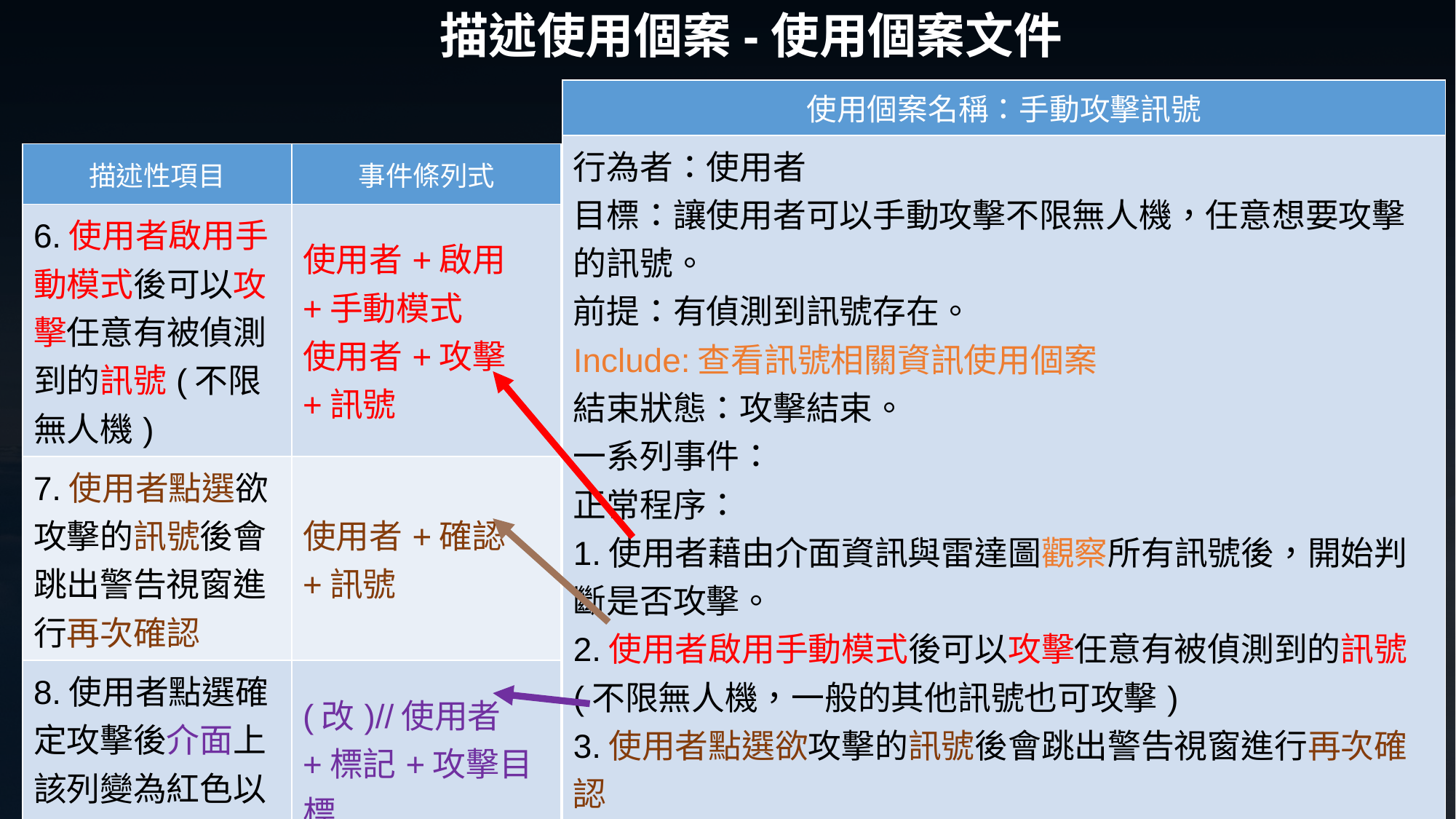

描述使用個案-使用個案文件
| 使用個案名稱：手動攻擊訊號 |
| --- |
| 行為者：使用者 目標：讓使用者可以手動攻擊不限無人機，任意想要攻擊的訊號。 前提：有偵測到訊號存在。 Include:查看訊號相關資訊使用個案 結束狀態：攻擊結束。 一系列事件： 正常程序： 1.使用者藉由介面資訊與雷達圖觀察所有訊號後，開始判斷是否攻擊。 2.使用者啟用手動模式後可以攻擊任意有被偵測到的訊號(不限無人機，一般的其他訊號也可攻擊) 3.使用者點選欲攻擊的訊號後會跳出警告視窗進行再次確認 4.使用者點選確定攻擊後介面上該資訊列變為紅色以標記攻擊目標 |
| 描述性項目 | 事件條列式 |
| --- | --- |
| 6.使用者啟用手動模式後可以攻擊任意有被偵測到的訊號(不限無人機) | 使用者+啟用+手動模式 使用者+攻擊+訊號 |
| 7.使用者點選欲攻擊的訊號後會跳出警告視窗進行再次確認 | 使用者+確認+訊號 |
| 8.使用者點選確定攻擊後介面上該列變為紅色以標記攻擊目標 | (改)//使用者+標記+攻擊目標 |